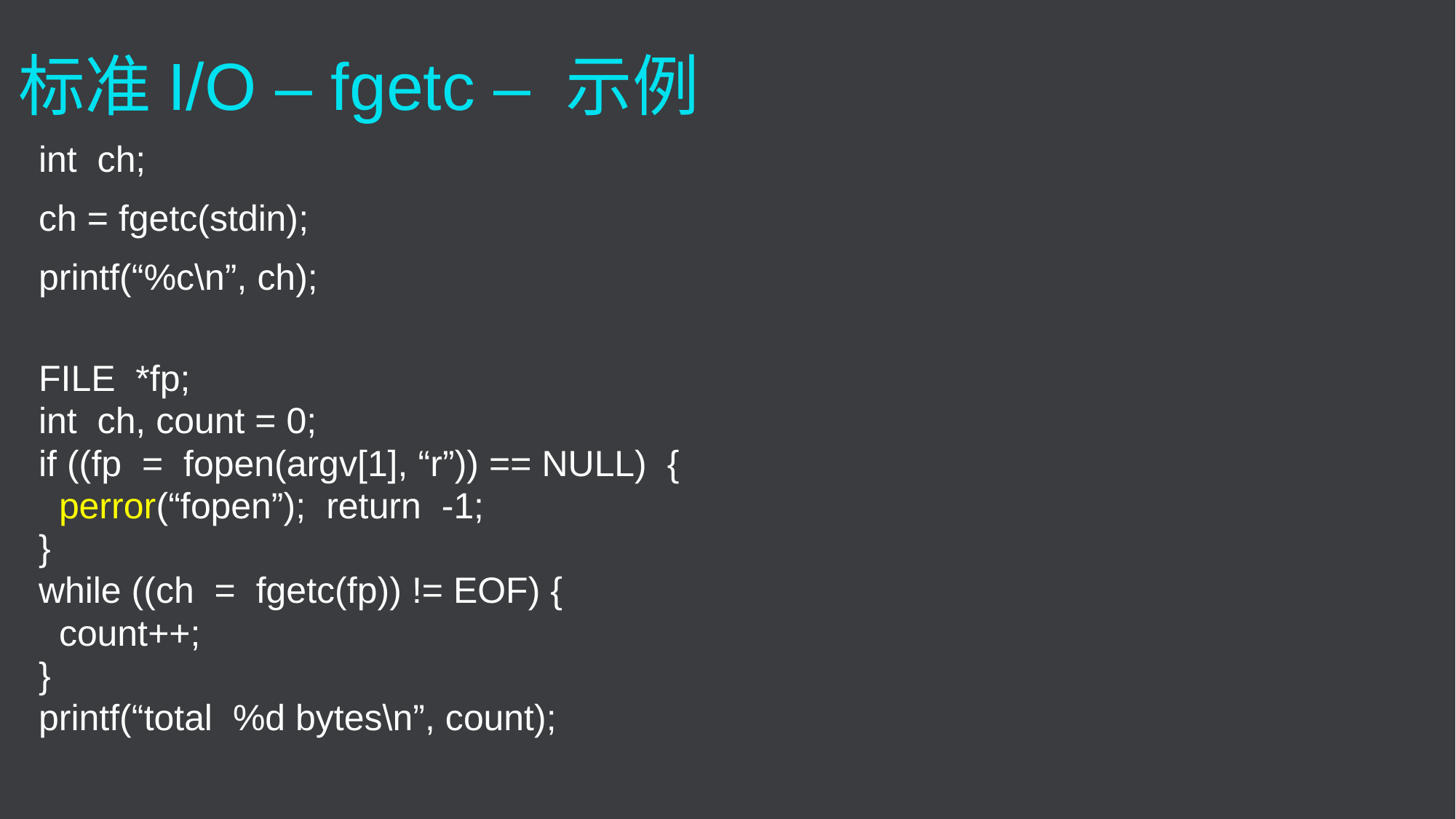

标准I/O – fgetc – 示例
  int  ch;
  ch = fgetc(stdin);
  printf(“%c\n”, ch);

  FILE  *fp;
  int  ch, count = 0;
  if ((fp  =  fopen(argv[1], “r”)) == NULL)  {
    perror(“fopen”);  return  -1;
  }
  while ((ch  =  fgetc(fp)) != EOF) {
    count++;
  }
  printf(“total  %d bytes\n”, count);